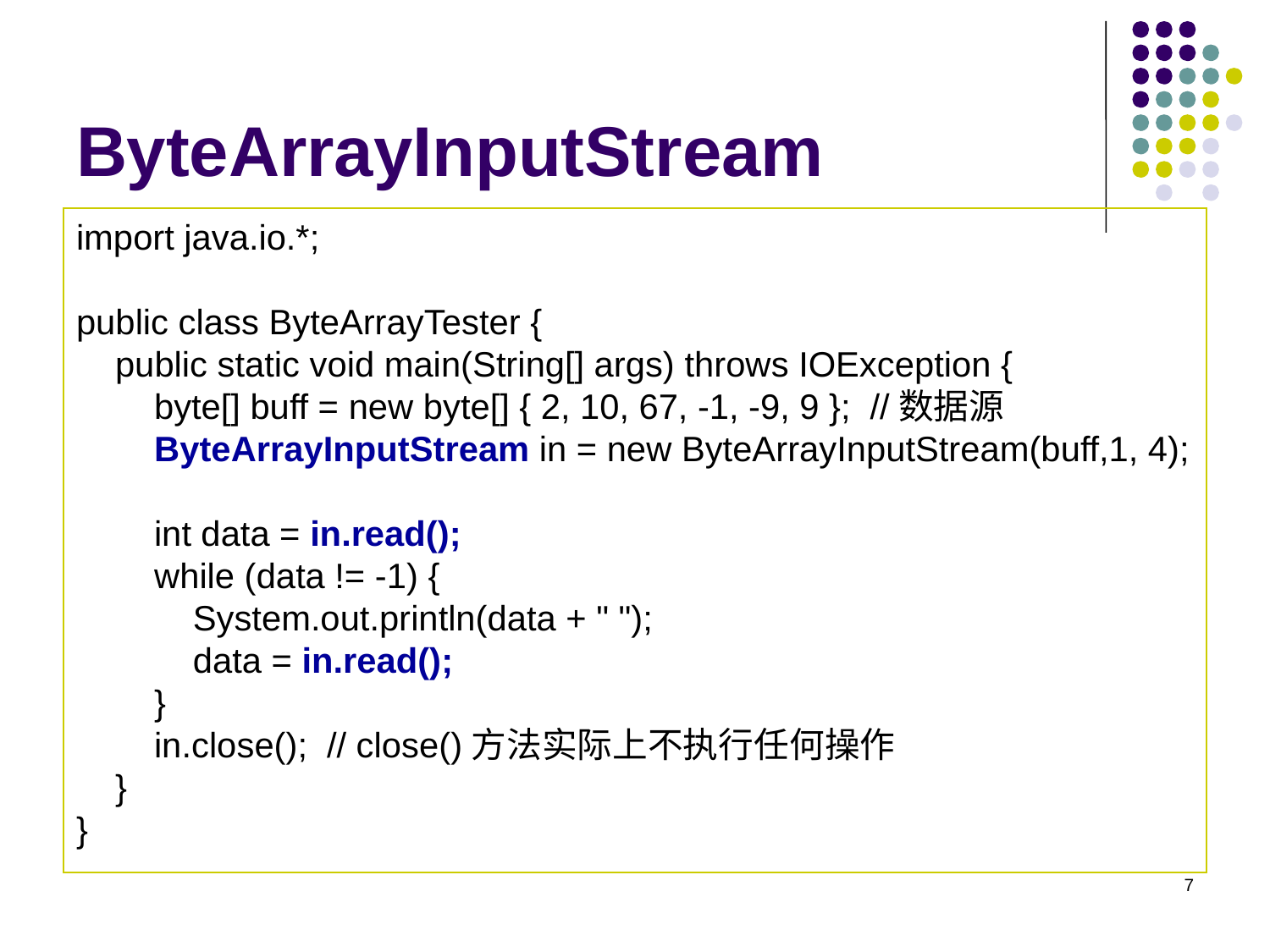

# ByteArrayInputStream
import java.io.*;

public class ByteArrayTester {
    public static void main(String[] args) throws IOException {
        byte[] buff = new byte[] { 2, 10, 67, -1, -9, 9 };  //数据源
        ByteArrayInputStream in = new ByteArrayInputStream(buff,1, 4);

        int data = in.read();
        while (data != -1) {
            System.out.println(data + " ");
            data = in.read();
        }
        in.close();  // close()方法实际上不执行任何操作
    }
}

7